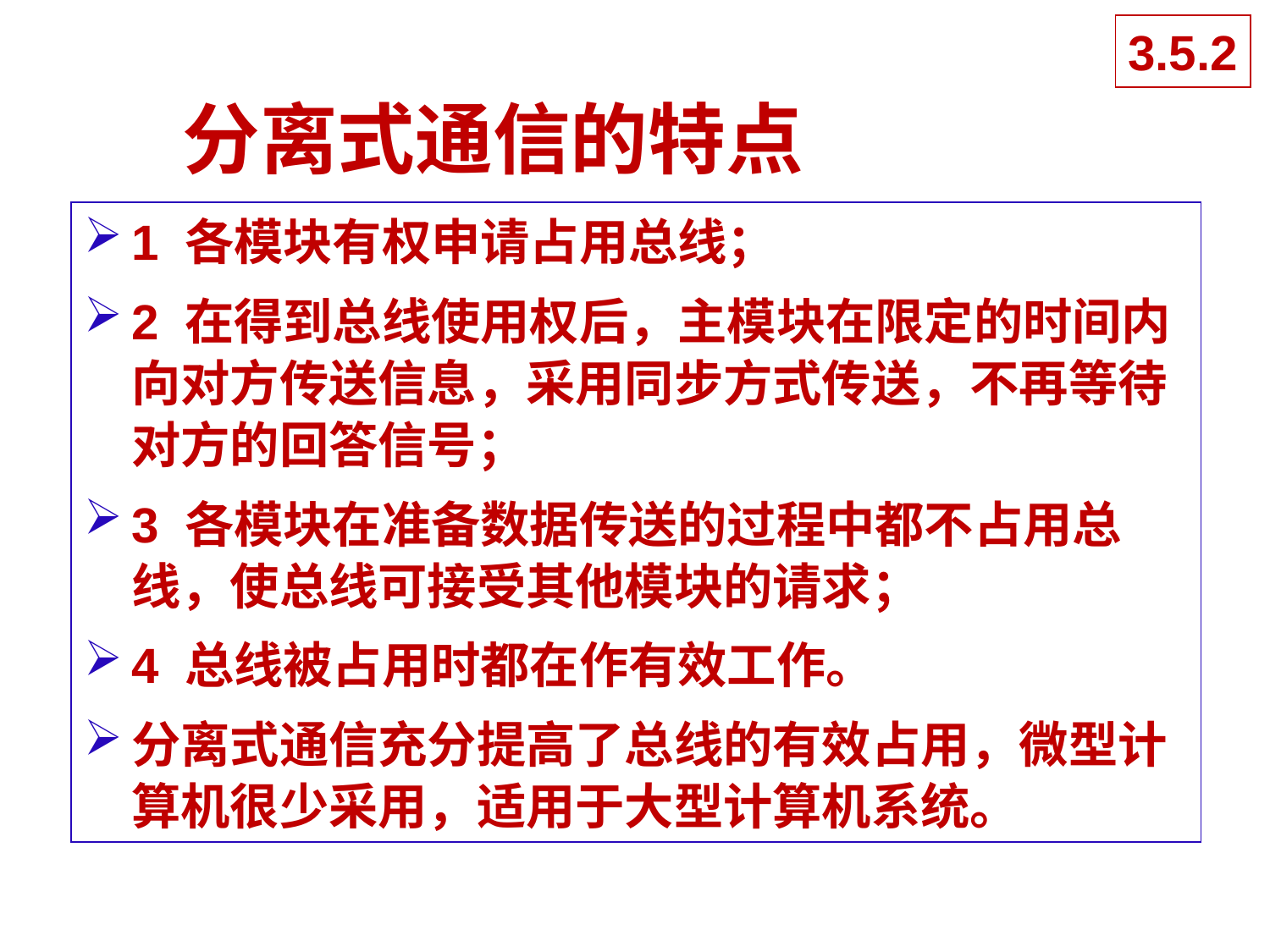

3.5.2
# 分离式通信的特点
1 各模块有权申请占用总线；
2 在得到总线使用权后，主模块在限定的时间内向对方传送信息，采用同步方式传送，不再等待对方的回答信号；
3 各模块在准备数据传送的过程中都不占用总线，使总线可接受其他模块的请求；
4 总线被占用时都在作有效工作。
分离式通信充分提高了总线的有效占用，微型计算机很少采用，适用于大型计算机系统。